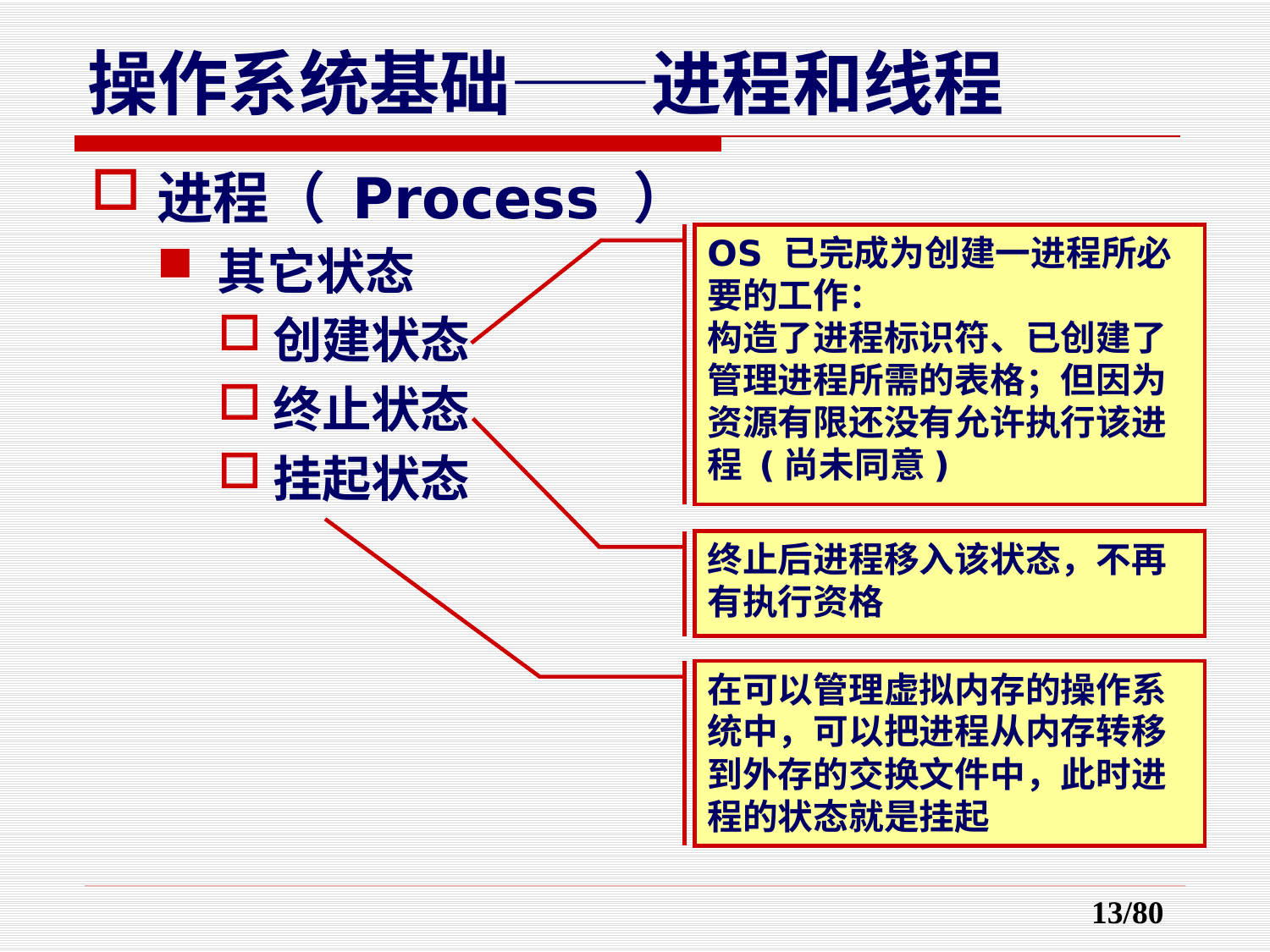

# 操作系统基础——进程和线程
进程（ Process ）
其它状态
创建状态
终止状态
挂起状态

OS 已完成为创建一进程所必要的工作：
构造了进程标识符、已创建了管理进程所需的表格；但因为资源有限还没有允许执行该进程 (尚未同意)
终止后进程移入该状态，不再有执行资格
在可以管理虚拟内存的操作系统中，可以把进程从内存转移到外存的交换文件中，此时进程的状态就是挂起